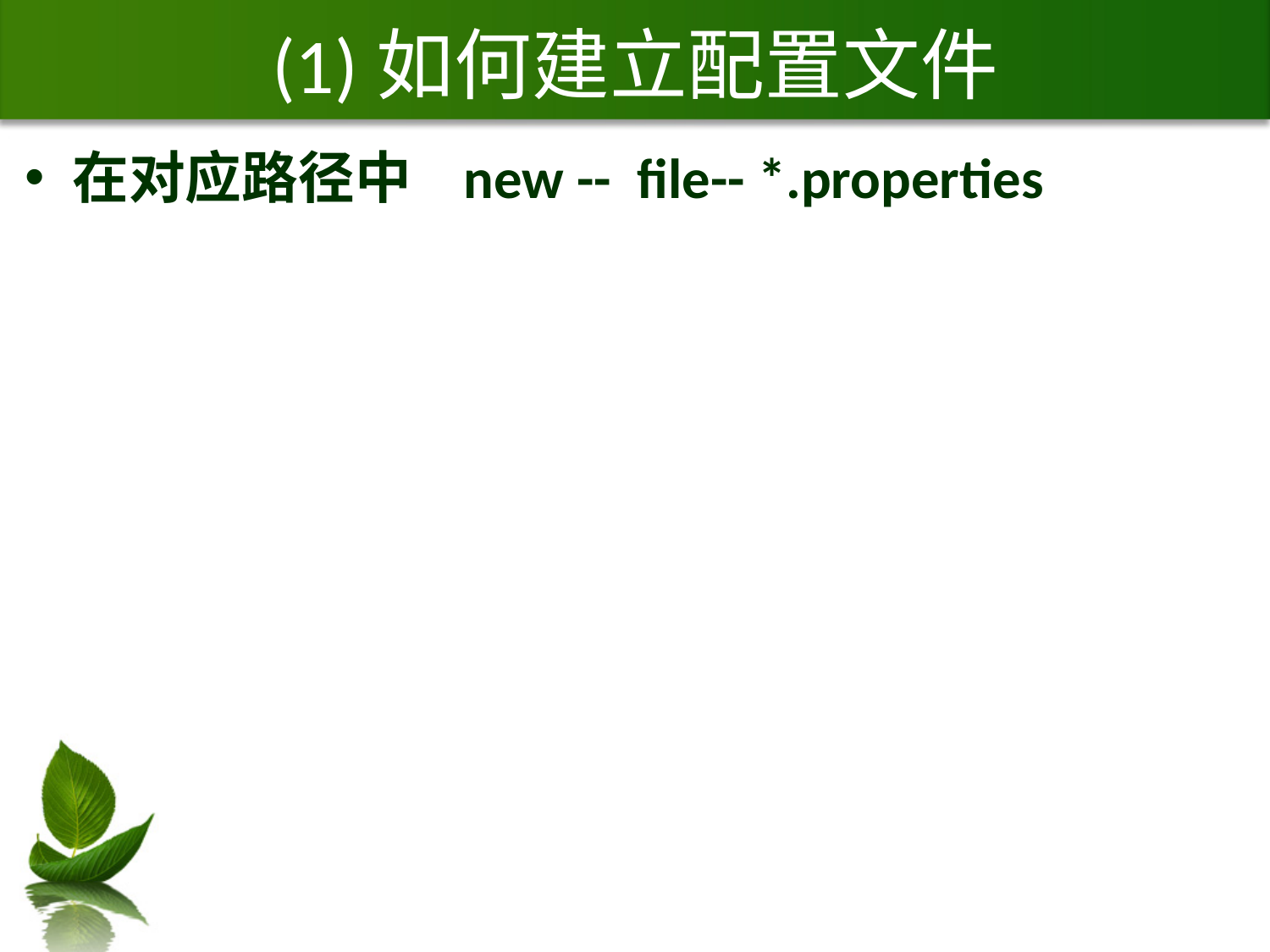

# (1)如何建立配置文件
在对应路径中   new --  file-- *.properties